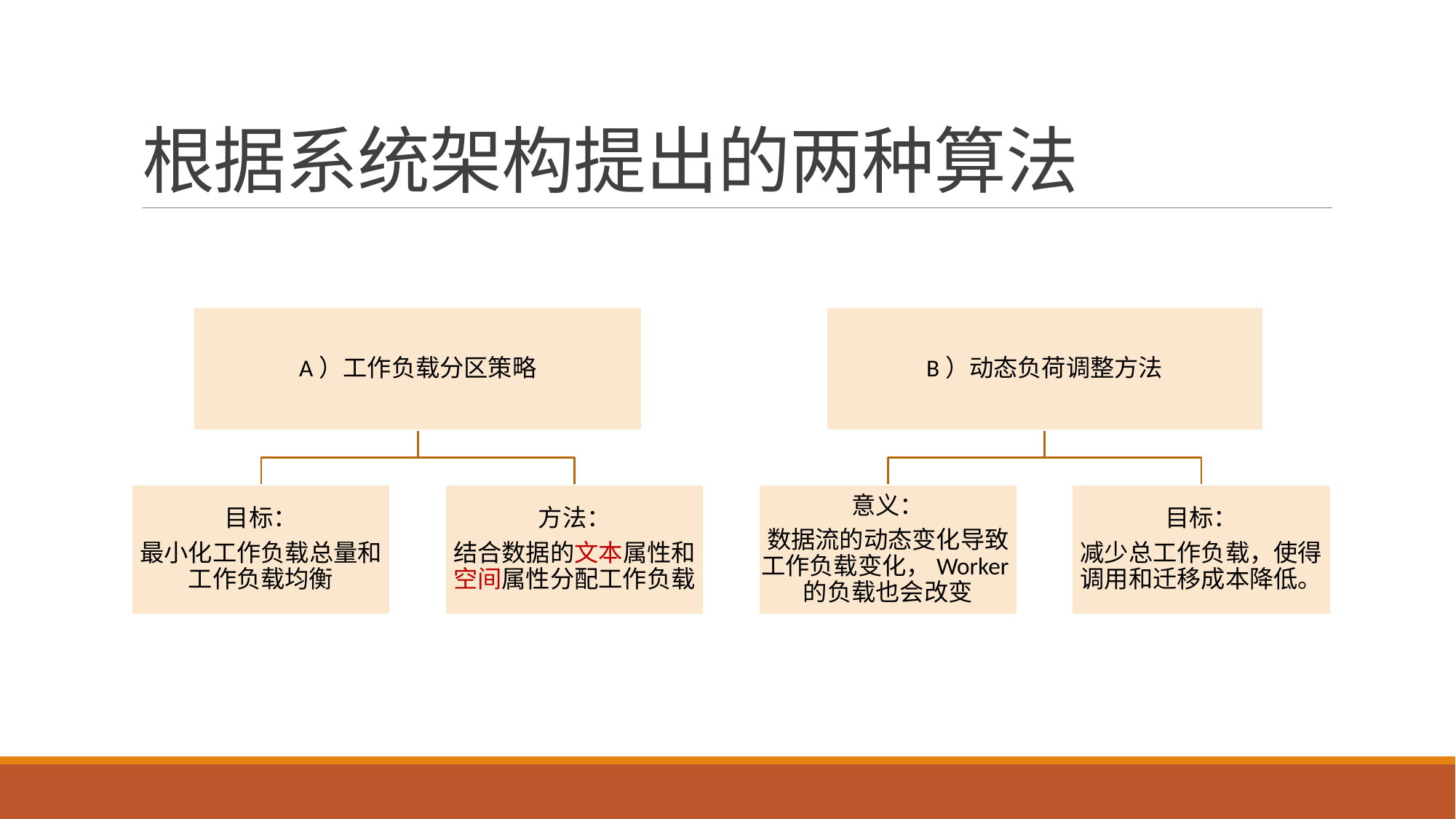

# 根据系统架构提出的两种算法
A）工作负载分区策略
目标：
最小化工作负载总量和工作负载均衡
方法：
结合数据的文本属性和空间属性分配工作负载
B）动态负荷调整方法
意义：
数据流的动态变化导致工作负载变化，Worker的负载也会改变
目标：
减少总工作负载，使得调用和迁移成本降低。